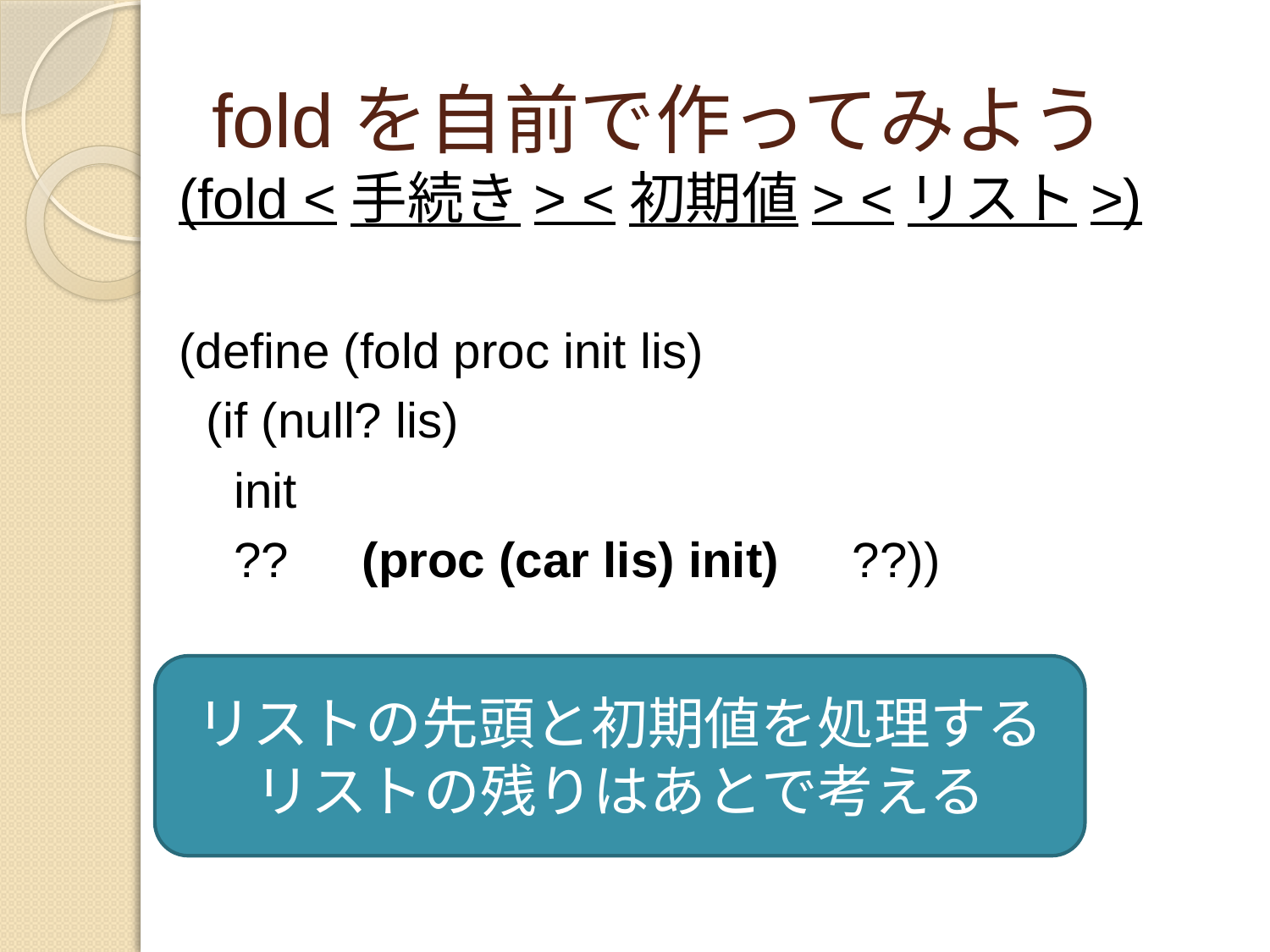

# foldを自前で作ってみよう
(fold <手続き> <初期値> <リスト>)

(define (fold proc init lis)
  (if (null? lis)
    init
    ??　(proc (car lis) init)　??))
リストの先頭と初期値を処理する
リストの残りはあとで考える